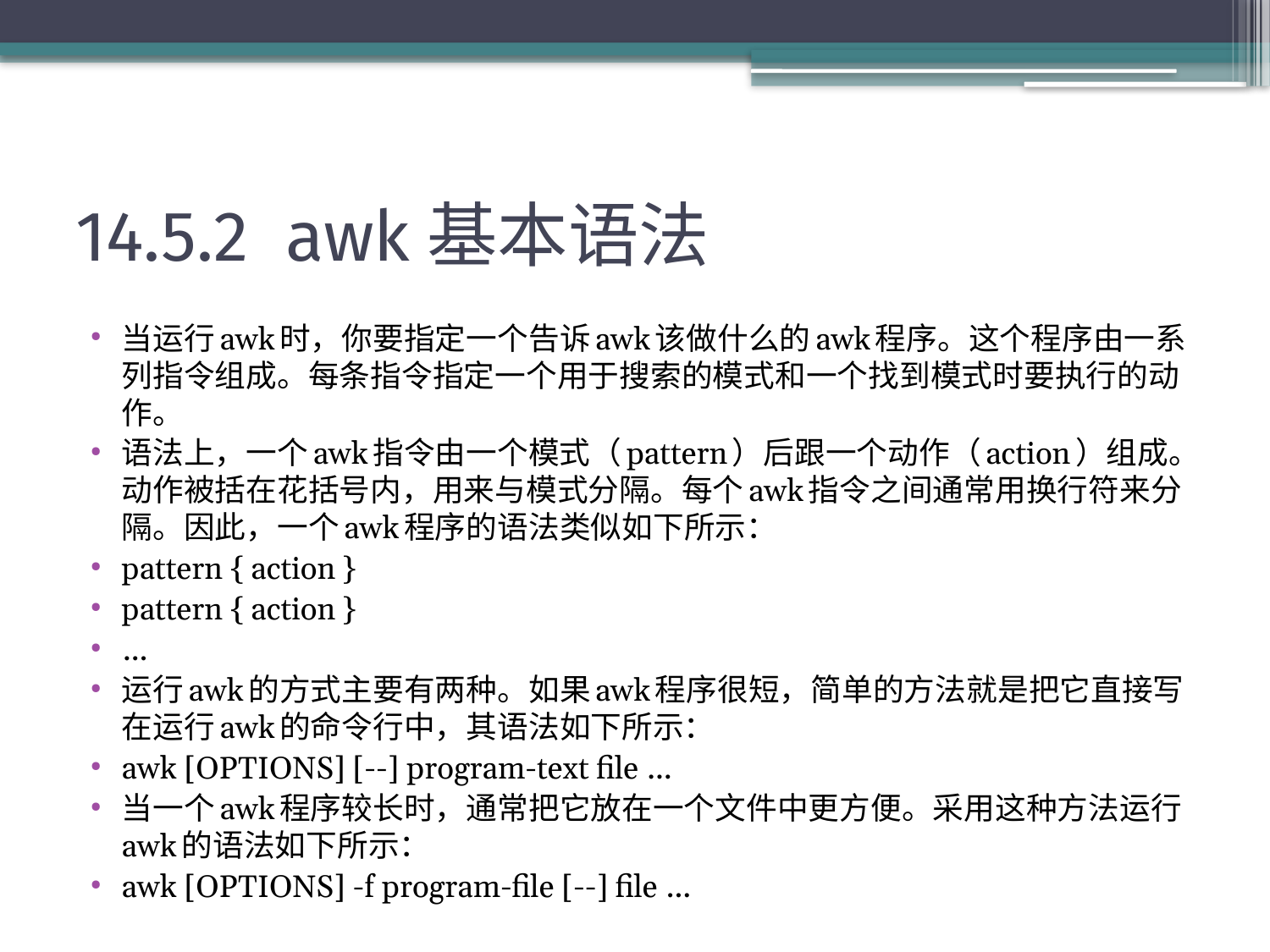

# 14.5.2  awk基本语法
当运行awk时，你要指定一个告诉awk该做什么的awk程序。这个程序由一系列指令组成。每条指令指定一个用于搜索的模式和一个找到模式时要执行的动作。
语法上，一个awk指令由一个模式（pattern）后跟一个动作（action）组成。动作被括在花括号内，用来与模式分隔。每个awk指令之间通常用换行符来分隔。因此，一个awk程序的语法类似如下所示：
pattern { action }
pattern { action }
…
运行awk的方式主要有两种。如果awk程序很短，简单的方法就是把它直接写在运行awk的命令行中，其语法如下所示：
awk [OPTIONS] [--] program-text file …
当一个awk程序较长时，通常把它放在一个文件中更方便。采用这种方法运行awk的语法如下所示：
awk [OPTIONS] -f program-file [--] file …